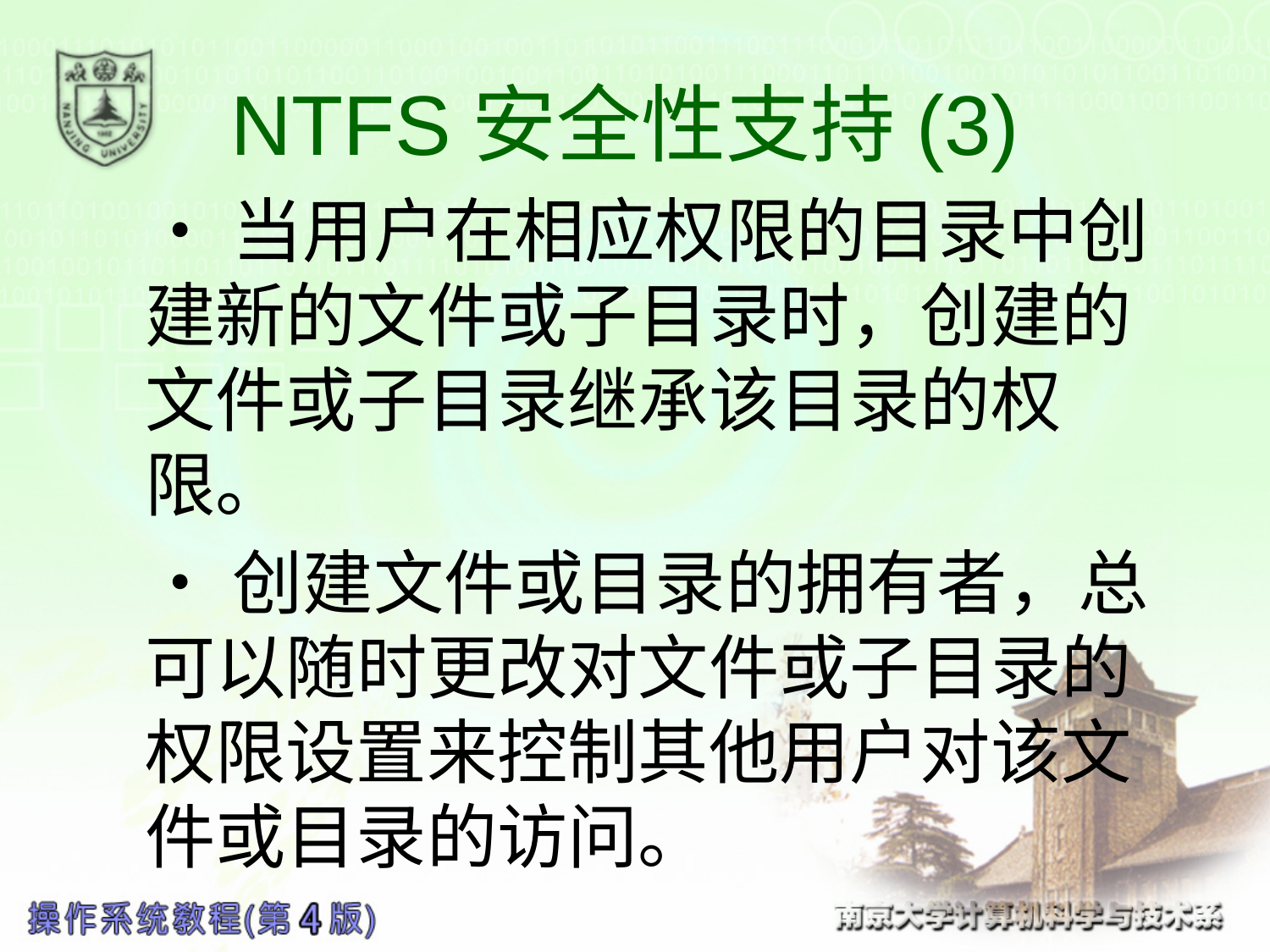

# NTFS安全性支持(3)
   •当用户在相应权限的目录中创建新的文件或子目录时，创建的文件或子目录继承该目录的权限。
   •创建文件或目录的拥有者，总可以随时更改对文件或子目录的权限设置来控制其他用户对该文件或目录的访问。